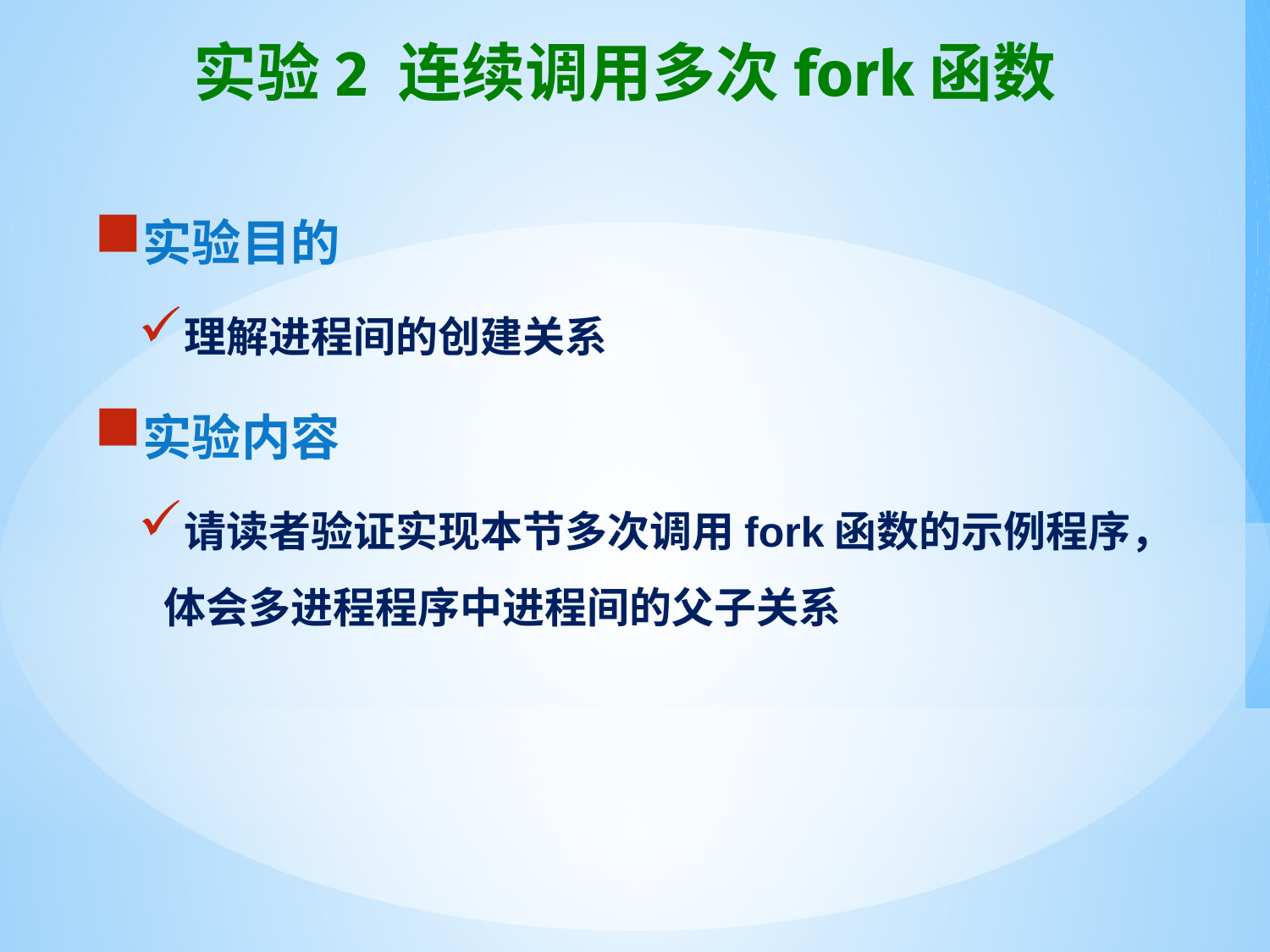

# 实验2 连续调用多次fork函数
实验目的
理解进程间的创建关系
实验内容
请读者验证实现本节多次调用fork函数的示例程序，体会多进程程序中进程间的父子关系